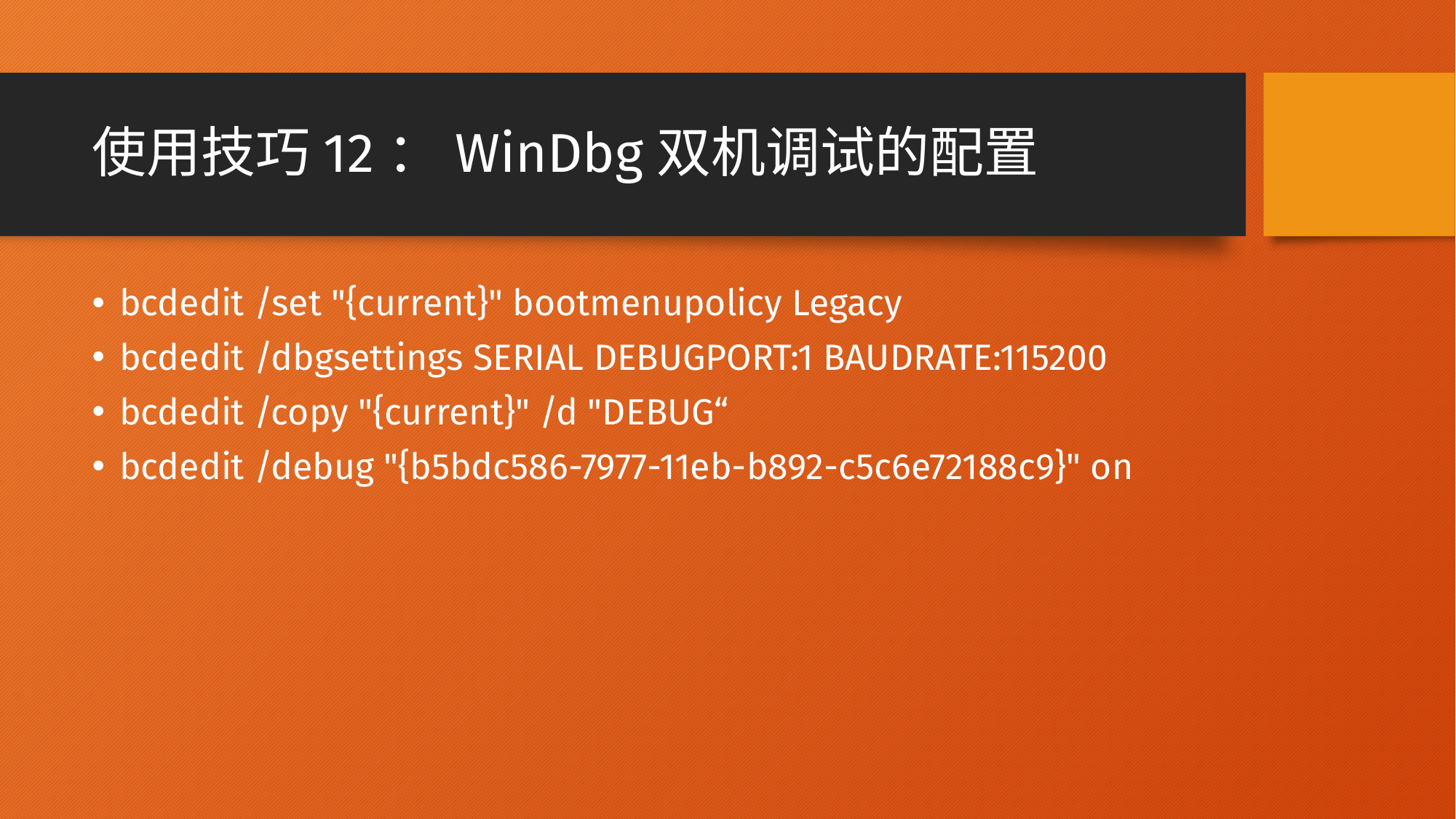

# 使用技巧12：WinDbg双机调试的配置
bcdedit /set "{current}" bootmenupolicy Legacy
bcdedit /dbgsettings SERIAL DEBUGPORT:1 BAUDRATE:115200
bcdedit /copy "{current}" /d "DEBUG“
bcdedit /debug "{b5bdc586-7977-11eb-b892-c5c6e72188c9}" on